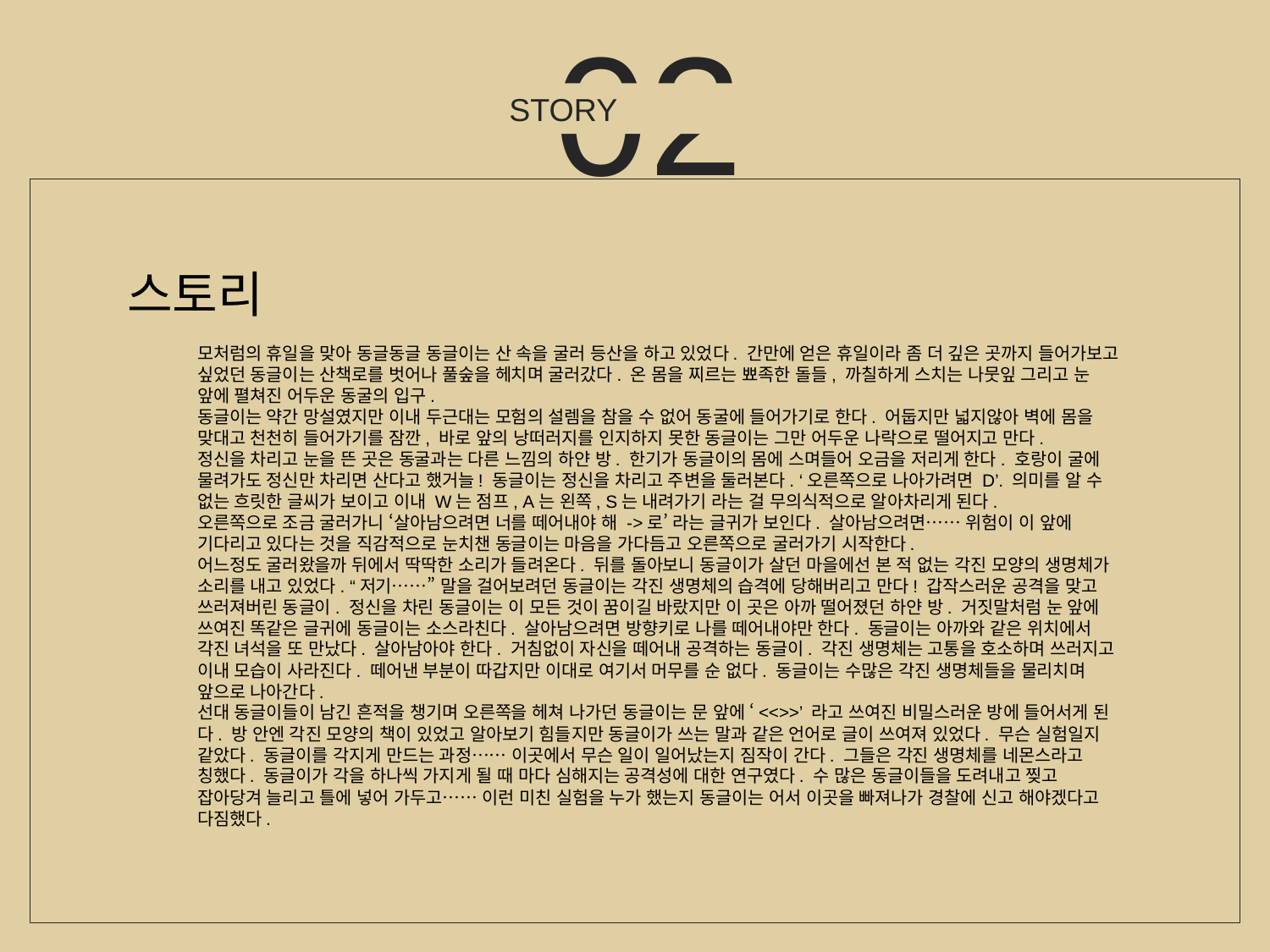

02
STORY

스토리
모처럼의 휴일을 맞아 동글동글 동글이는 산 속을 굴러 등산을 하고 있었다. 간만에 얻은 휴일이라 좀 더 깊은 곳까지 들어가보고 싶었던 동글이는 산책로를 벗어나 풀숲을 헤치며 굴러갔다. 온 몸을 찌르는 뾰족한 돌들, 까칠하게 스치는 나뭇잎 그리고 눈 앞에 펼쳐진 어두운 동굴의 입구.
동글이는 약간 망설였지만 이내 두근대는 모험의 설렘을 참을 수 없어 동굴에 들어가기로 한다. 어둡지만 넓지않아 벽에 몸을 맞대고 천천히 들어가기를 잠깐, 바로 앞의 낭떠러지를 인지하지 못한 동글이는 그만 어두운 나락으로 떨어지고 만다.
정신을 차리고 눈을 뜬 곳은 동굴과는 다른 느낌의 하얀 방. 한기가 동글이의 몸에 스며들어 오금을 저리게 한다. 호랑이 굴에 물려가도 정신만 차리면 산다고 했거늘! 동글이는 정신을 차리고 주변을 둘러본다. ‘오른쪽으로 나아가려면 D’. 의미를 알 수 없는 흐릿한 글씨가 보이고 이내 W는 점프, A는 왼쪽, S는 내려가기 라는 걸 무의식적으로 알아차리게 된다.
오른쪽으로 조금 굴러가니 ‘살아남으려면 너를 떼어내야 해 ->로’ 라는 글귀가 보인다. 살아남으려면…… 위험이 이 앞에 기다리고 있다는 것을 직감적으로 눈치챈 동글이는 마음을 가다듬고 오른쪽으로 굴러가기 시작한다.
어느정도 굴러왔을까 뒤에서 딱딱한 소리가 들려온다. 뒤를 돌아보니 동글이가 살던 마을에선 본 적 없는 각진 모양의 생명체가 소리를 내고 있었다. “저기……” 말을 걸어보려던 동글이는 각진 생명체의 습격에 당해버리고 만다! 갑작스러운 공격을 맞고 쓰러져버린 동글이. 정신을 차린 동글이는 이 모든 것이 꿈이길 바랐지만 이 곳은 아까 떨어졌던 하얀 방. 거짓말처럼 눈 앞에 쓰여진 똑같은 글귀에 동글이는 소스라친다. 살아남으려면 방향키로 나를 떼어내야만 한다. 동글이는 아까와 같은 위치에서 각진 녀석을 또 만났다. 살아남아야 한다. 거침없이 자신을 떼어내 공격하는 동글이. 각진 생명체는 고통을 호소하며 쓰러지고 이내 모습이 사라진다. 떼어낸 부분이 따갑지만 이대로 여기서 머무를 순 없다. 동글이는 수많은 각진 생명체들을 물리치며 앞으로 나아간다.
선대 동글이들이 남긴 흔적을 챙기며 오른쪽을 헤쳐 나가던 동글이는 문 앞에 ‘<<>>’ 라고 쓰여진 비밀스러운 방에 들어서게 된다. 방 안엔 각진 모양의 책이 있었고 알아보기 힘들지만 동글이가 쓰는 말과 같은 언어로 글이 쓰여져 있었다. 무슨 실험일지 같았다. 동글이를 각지게 만드는 과정…… 이곳에서 무슨 일이 일어났는지 짐작이 간다. 그들은 각진 생명체를 네몬스라고 칭했다. 동글이가 각을 하나씩 가지게 될 때 마다 심해지는 공격성에 대한 연구였다. 수 많은 동글이들을 도려내고 찢고 잡아당겨 늘리고 틀에 넣어 가두고…… 이런 미친 실험을 누가 했는지 동글이는 어서 이곳을 빠져나가 경찰에 신고 해야겠다고 다짐했다.